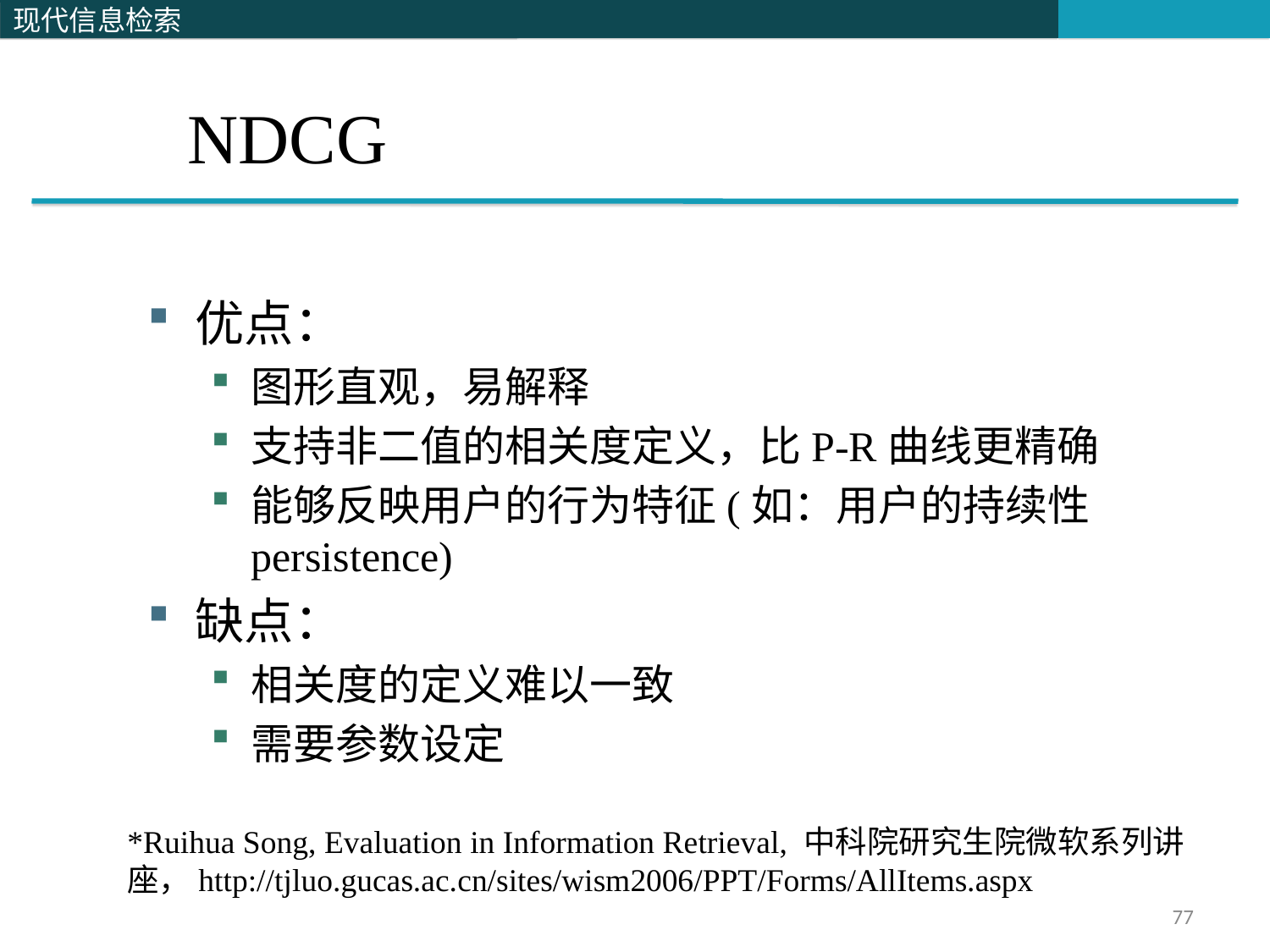

# NDCG
优点：
图形直观，易解释
支持非二值的相关度定义，比P-R曲线更精确
能够反映用户的行为特征(如：用户的持续性persistence)
缺点：
相关度的定义难以一致
需要参数设定
*Ruihua Song, Evaluation in Information Retrieval, 中科院研究生院微软系列讲座，http://tjluo.gucas.ac.cn/sites/wism2006/PPT/Forms/AllItems.aspx

77